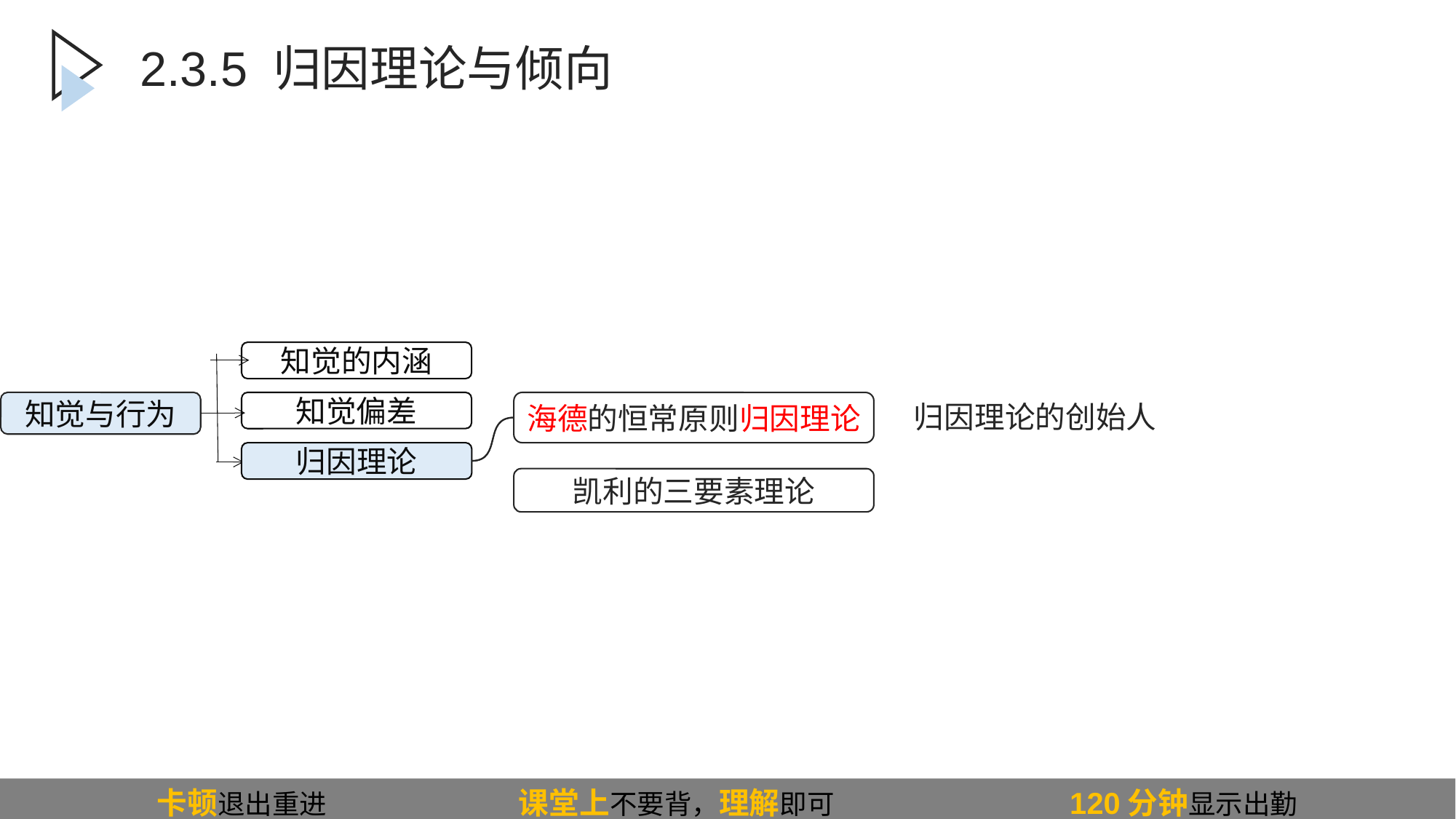

2.3.5 归因理论与倾向
知觉的内涵
知觉偏差

归因理论
知觉与行为
海德的恒常原则归因理论
凯利的三要素理论
归因理论的创始人